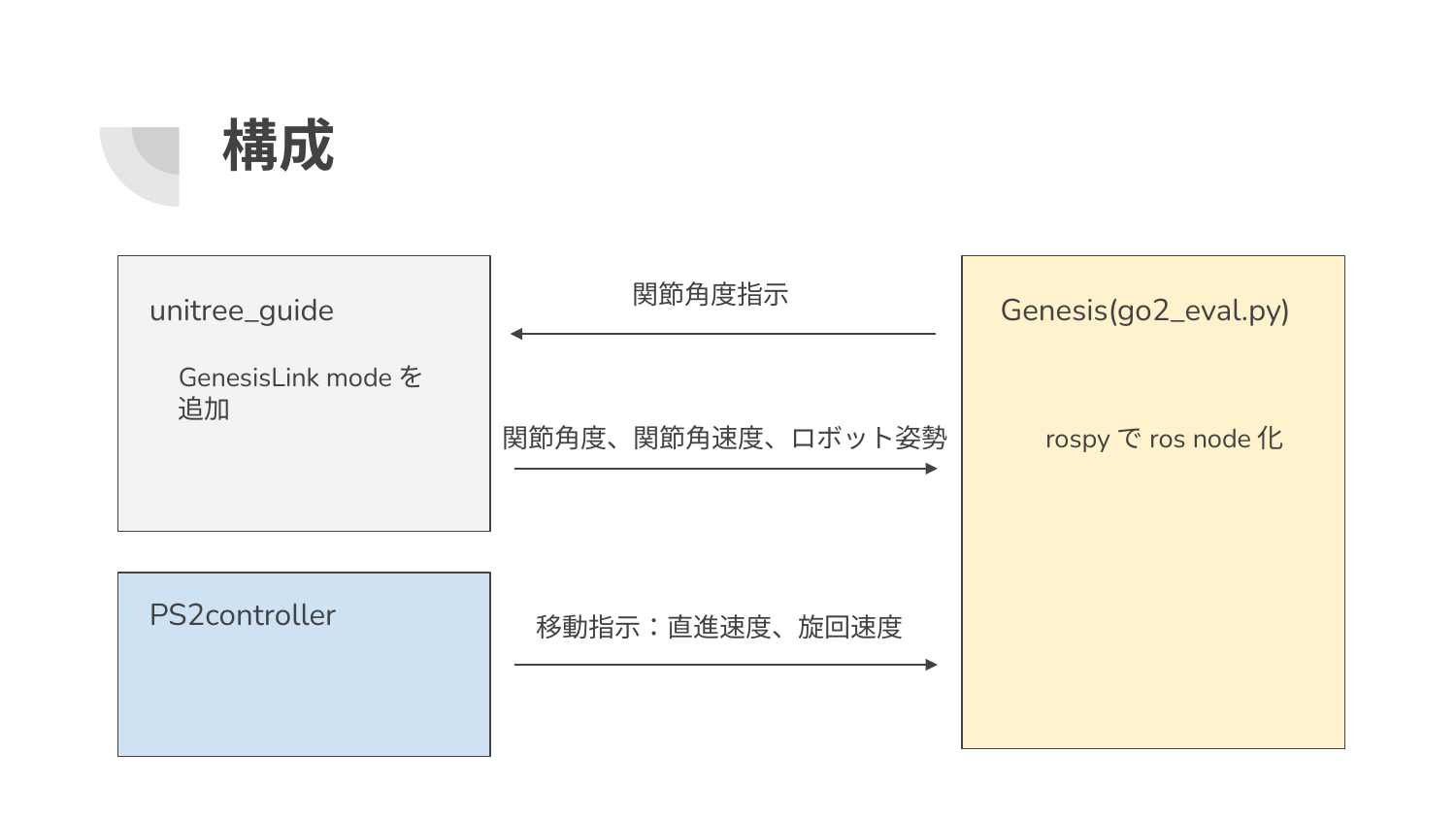

# 構成

関節角度指示
unitree_guide
Genesis(go2_eval.py)
GenesisLink modeを
追加
関節角度、関節角速度、ロボット姿勢
rospyでros node化

PS2controller
移動指示：直進速度、旋回速度